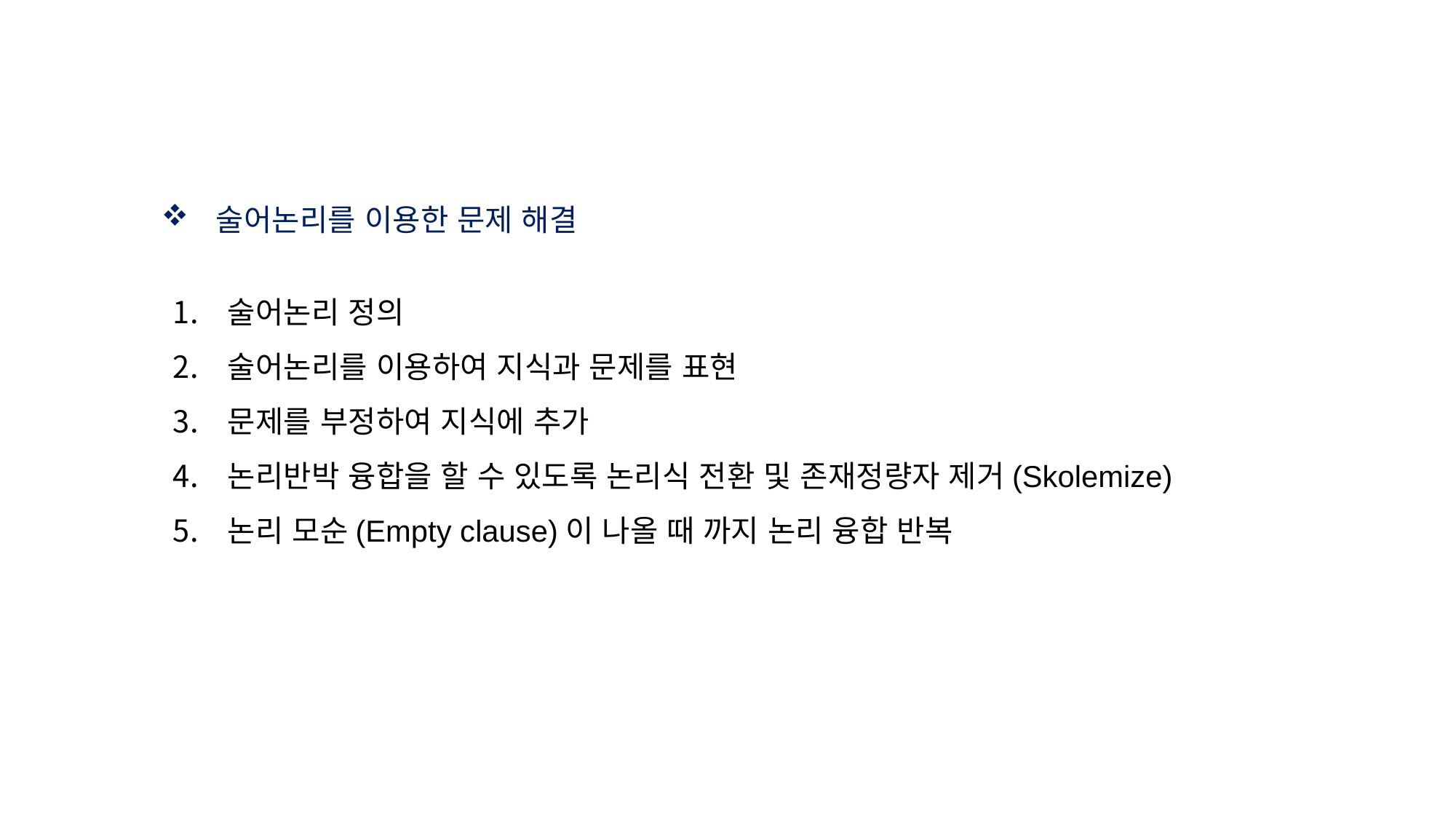

술어논리를 이용한 문제 해결
술어논리 정의
술어논리를 이용하여 지식과 문제를 표현
문제를 부정하여 지식에 추가
논리반박 융합을 할 수 있도록 논리식 전환 및 존재정량자 제거(Skolemize)
논리 모순(Empty clause)이 나올 때 까지 논리 융합 반복